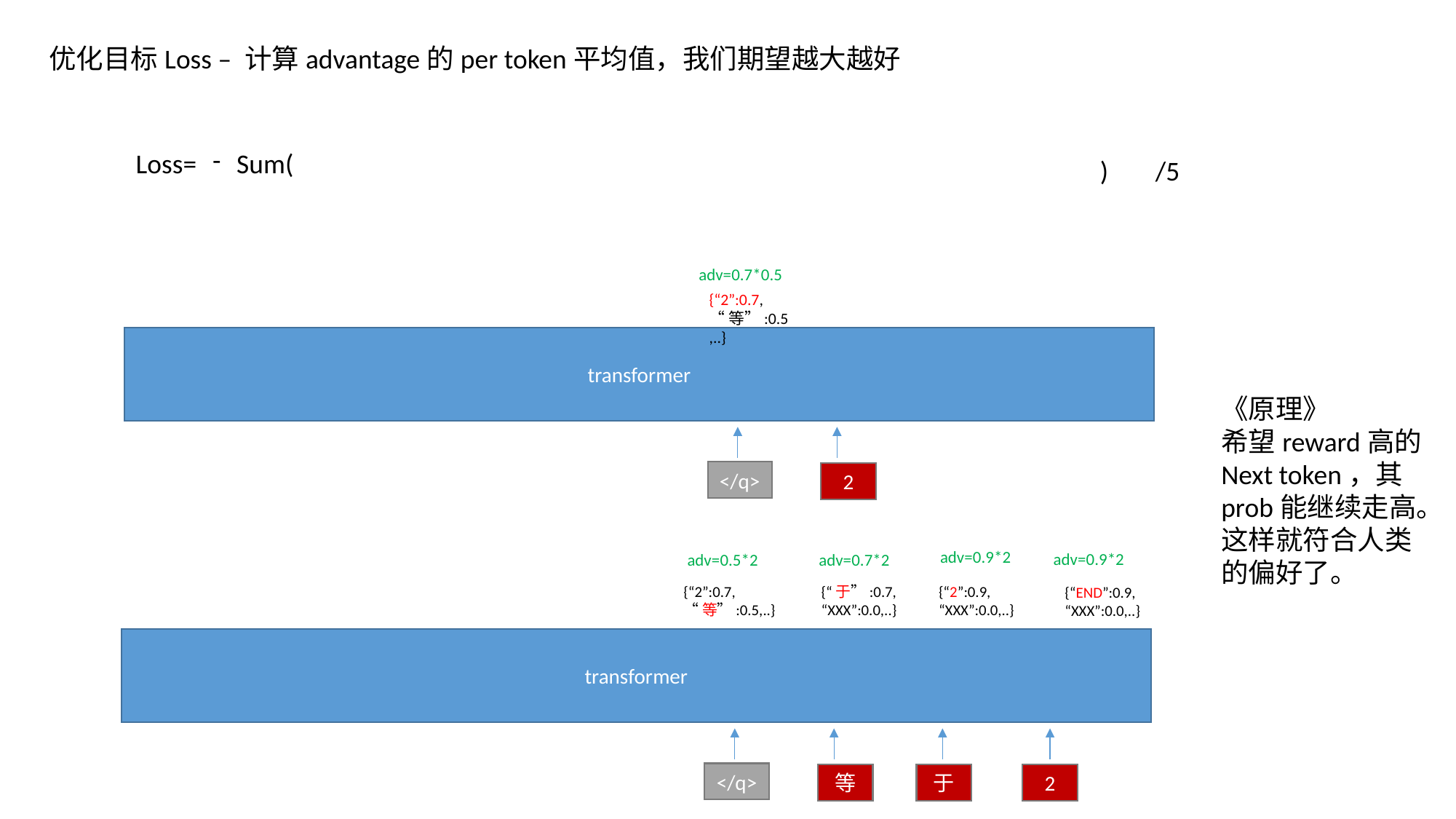

优化目标Loss – 计算advantage的per token平均值，我们期望越大越好
-
Loss=
Sum(
)
/5
adv=0.7*0.5
{“2”:0.7,
“等”:0.5,..}
transformer
《原理》
希望reward高的
Next token，其prob能继续走高。
这样就符合人类
的偏好了。
</q>
2
adv=0.9*2
adv=0.9*2
adv=0.5*2
adv=0.7*2
{“2”:0.7,
“等”:0.5,..}
{“于”:0.7,
“XXX”:0.0,..}
{“2”:0.9,
“XXX”:0.0,..}
{“END”:0.9,
“XXX”:0.0,..}
transformer
</q>
等
于
2